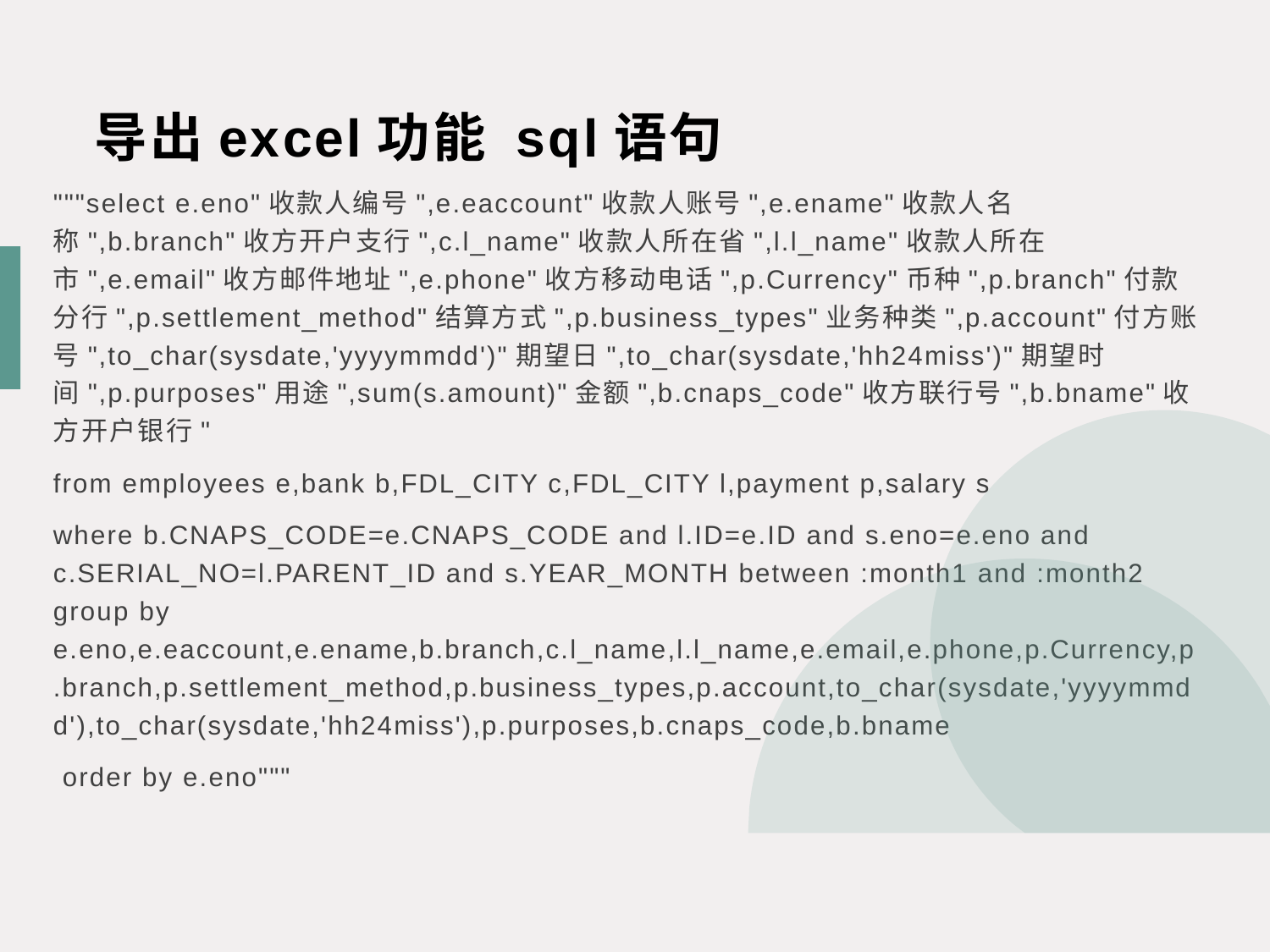

导出excel功能 sql语句
"""select e.eno"收款人编号",e.eaccount"收款人账号",e.ename"收款人名称",b.branch"收方开户支行",c.l_name"收款人所在省",l.l_name"收款人所在市",e.email"收方邮件地址",e.phone"收方移动电话",p.Currency"币种",p.branch"付款分行",p.settlement_method"结算方式",p.business_types"业务种类",p.account"付方账号",to_char(sysdate,'yyyymmdd')"期望日",to_char(sysdate,'hh24miss')"期望时间",p.purposes"用途",sum(s.amount)"金额",b.cnaps_code"收方联行号",b.bname"收方开户银行"
from employees e,bank b,FDL_CITY c,FDL_CITY l,payment p,salary s
where b.CNAPS_CODE=e.CNAPS_CODE and l.ID=e.ID and s.eno=e.eno and c.SERIAL_NO=l.PARENT_ID and s.YEAR_MONTH between :month1 and :month2 group by  e.eno,e.eaccount,e.ename,b.branch,c.l_name,l.l_name,e.email,e.phone,p.Currency,p.branch,p.settlement_method,p.business_types,p.account,to_char(sysdate,'yyyymmdd'),to_char(sysdate,'hh24miss'),p.purposes,b.cnaps_code,b.bname
 order by e.eno"""